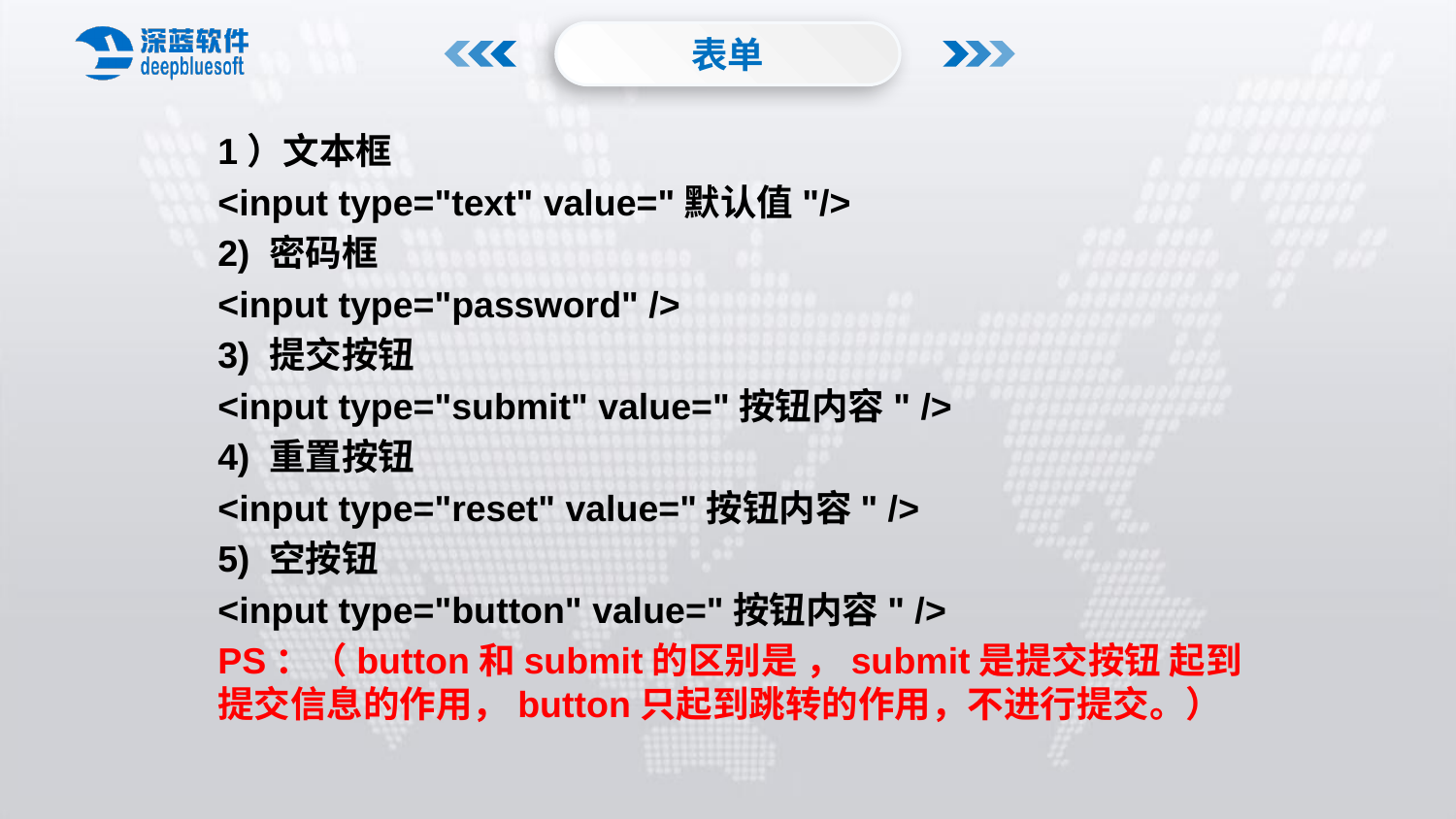

表单

1）文本框
<input type="text" value="默认值"/>
2) 密码框
<input type="password" />
3) 提交按钮
<input type="submit" value="按钮内容" />
4) 重置按钮
<input type="reset" value="按钮内容" />
5) 空按钮
<input type="button" value="按钮内容" />
PS：（button和submit的区别是 ，submit是提交按钮 起到提交信息的作用，button只起到跳转的作用，不进行提交。）